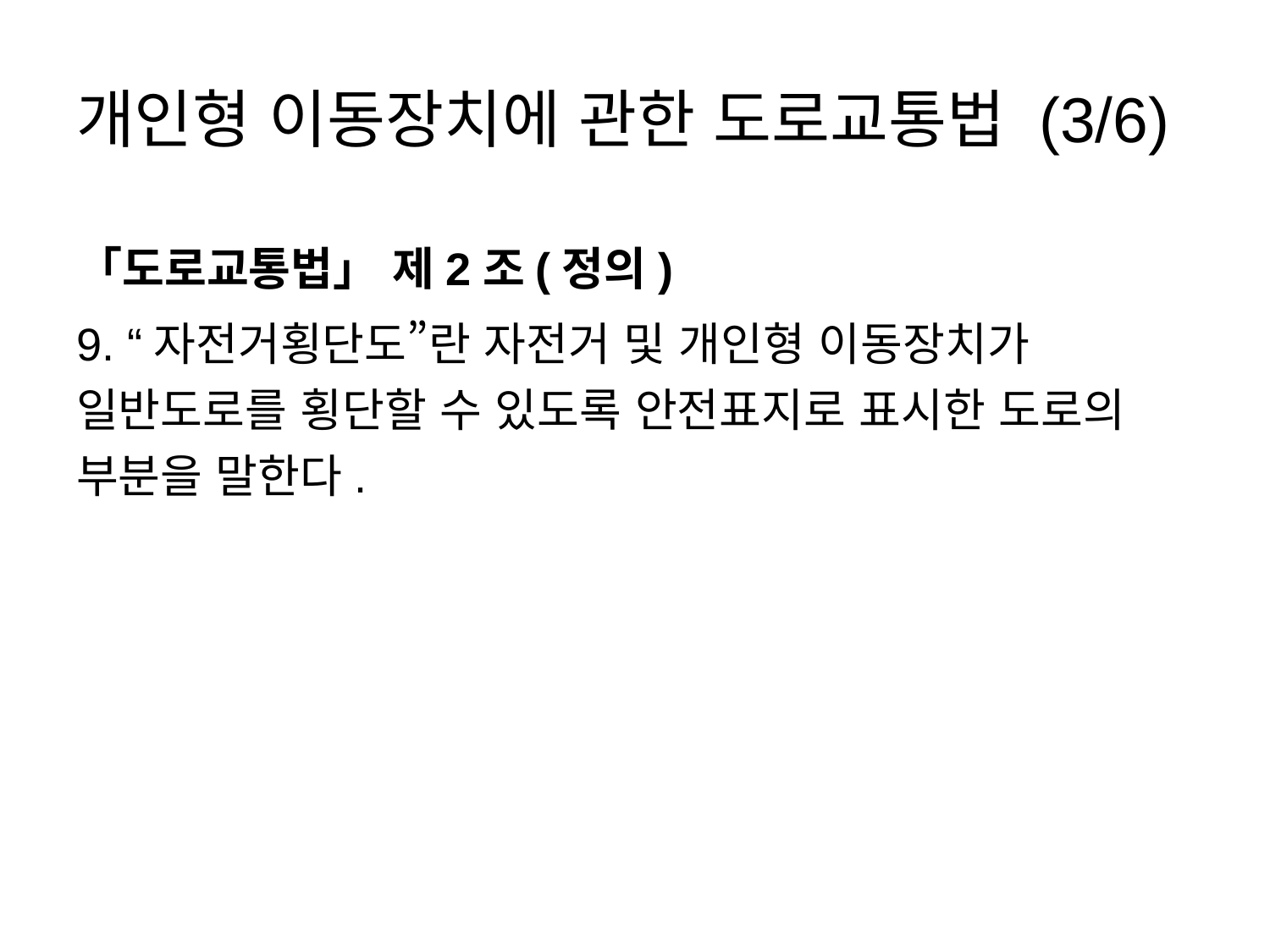

# 개인형 이동장치에 관한 도로교통법 (3/6)
「도로교통법」 제2조(정의)
9. “자전거횡단도”란 자전거 및 개인형 이동장치가 일반도로를 횡단할 수 있도록 안전표지로 표시한 도로의 부분을 말한다.